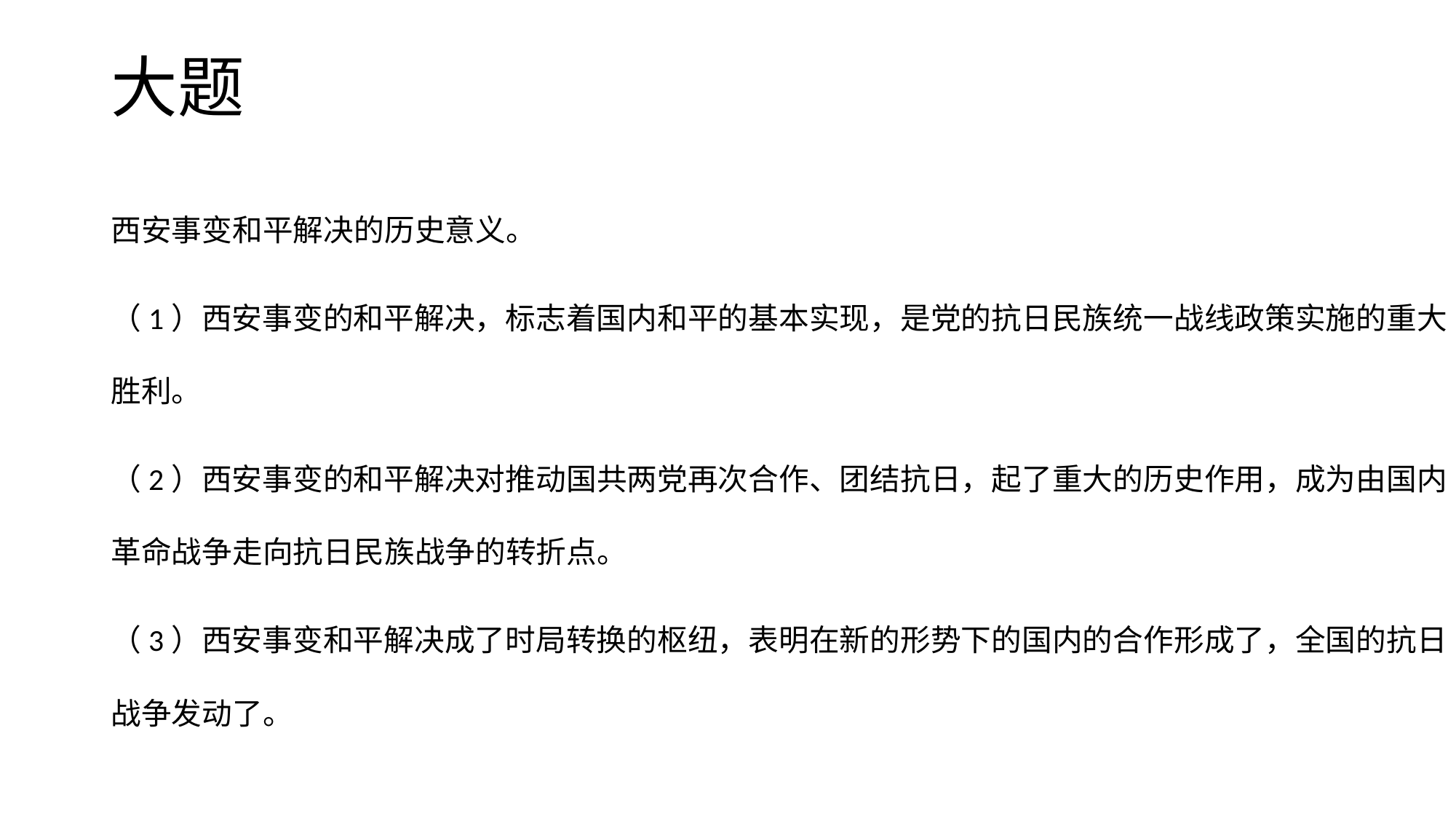

# 大题
西安事变和平解决的历史意义。
（1）西安事变的和平解决，标志着国内和平的基本实现，是党的抗日民族统一战线政策实施的重大胜利。
（2）西安事变的和平解决对推动国共两党再次合作、团结抗日，起了重大的历史作用，成为由国内革命战争走向抗日民族战争的转折点。
（3）西安事变和平解决成了时局转换的枢纽，表明在新的形势下的国内的合作形成了，全国的抗日战争发动了。